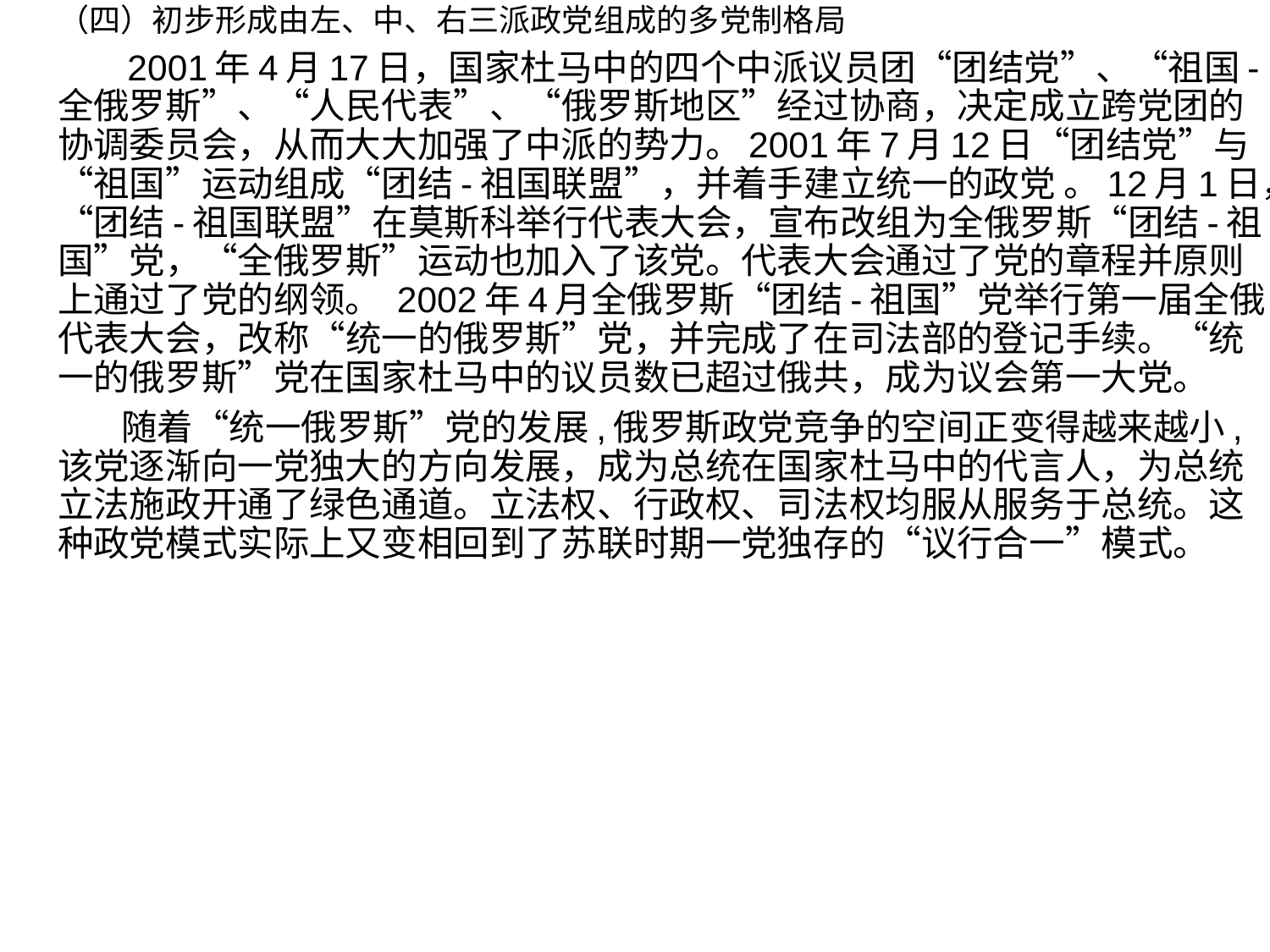

（四）初步形成由左、中、右三派政党组成的多党制格局
       2001年4月17日，国家杜马中的四个中派议员团“团结党”、“祖国-全俄罗斯”、“人民代表”、“俄罗斯地区”经过协商，决定成立跨党团的协调委员会，从而大大加强了中派的势力。2001年7月12日“团结党”与“祖国”运动组成“团结-祖国联盟”，并着手建立统一的政党 。12月1日，“团结-祖国联盟”在莫斯科举行代表大会，宣布改组为全俄罗斯“团结-祖国”党，“全俄罗斯”运动也加入了该党。代表大会通过了党的章程并原则上通过了党的纲领。 2002年4月全俄罗斯“团结-祖国”党举行第一届全俄代表大会，改称“统一的俄罗斯”党，并完成了在司法部的登记手续。“统一的俄罗斯”党在国家杜马中的议员数已超过俄共，成为议会第一大党。
       随着“统一俄罗斯”党的发展,俄罗斯政党竞争的空间正变得越来越小,该党逐渐向一党独大的方向发展，成为总统在国家杜马中的代言人，为总统立法施政开通了绿色通道。立法权、行政权、司法权均服从服务于总统。这种政党模式实际上又变相回到了苏联时期一党独存的“议行合一”模式。